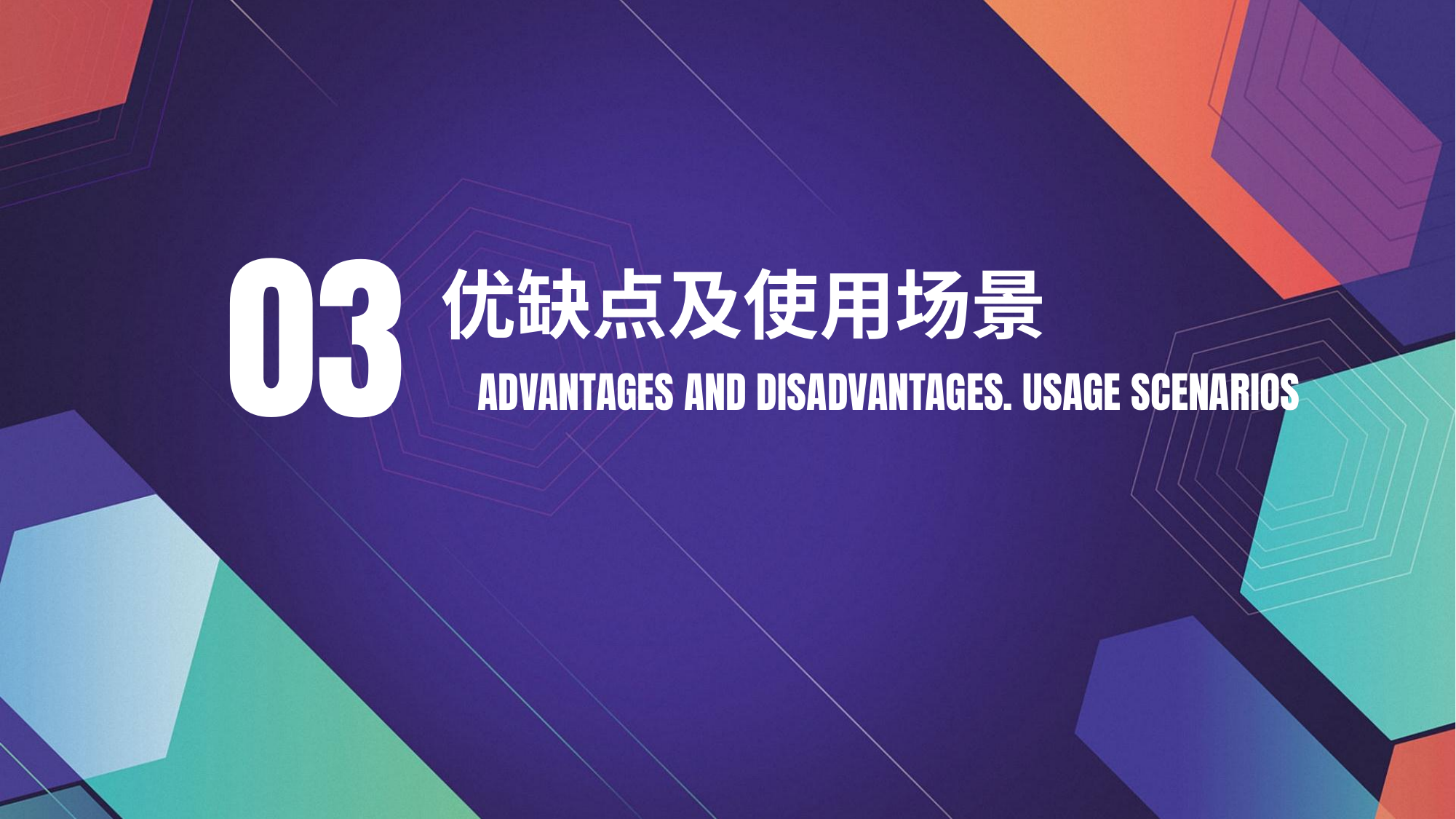

03
优缺点及使用场景
ADVANTAGES AND DISADVANTAGES. USAGE SCENARIOS